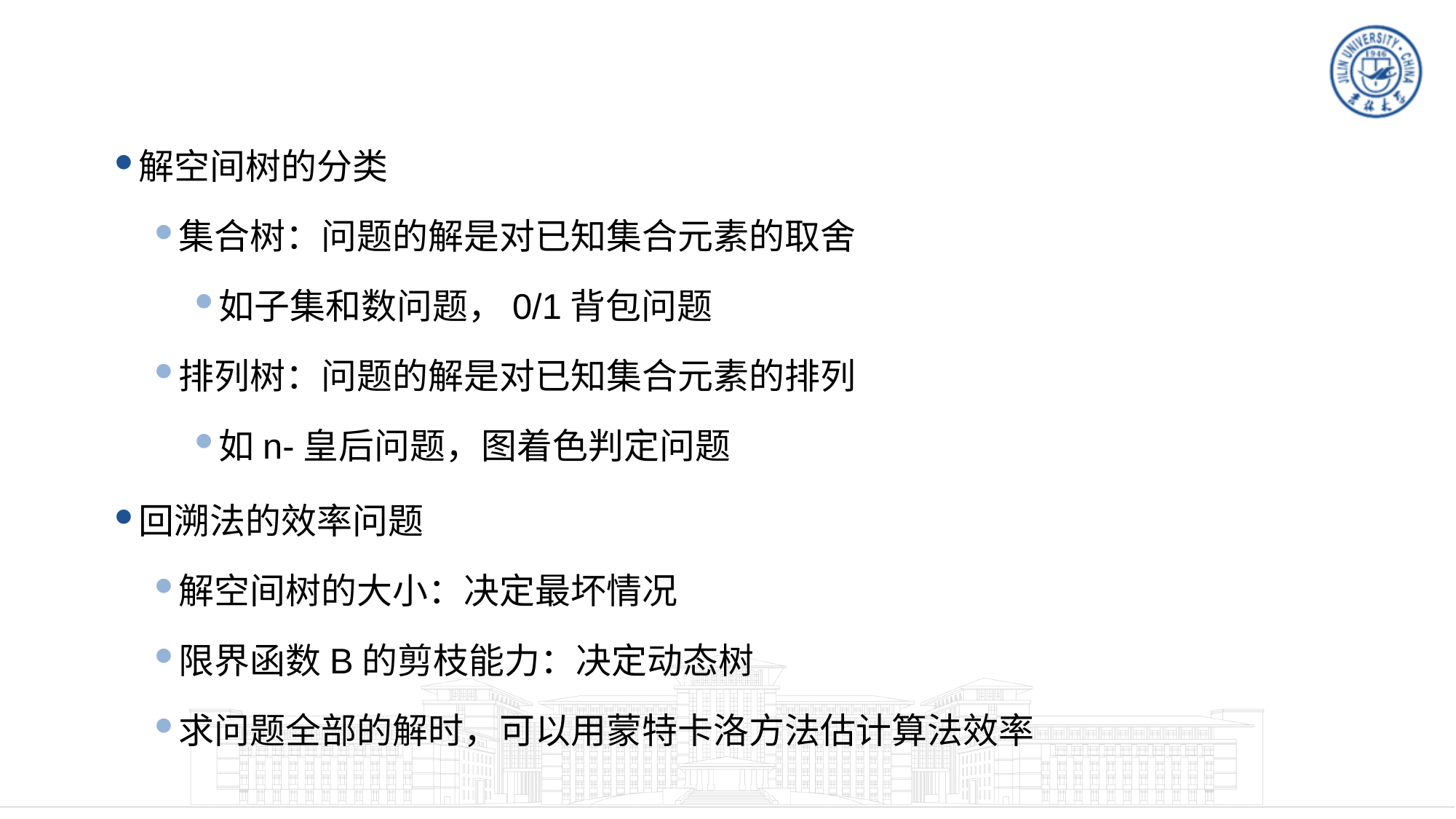

解空间树的分类
集合树：问题的解是对已知集合元素的取舍
如子集和数问题，0/1背包问题
排列树：问题的解是对已知集合元素的排列
如n-皇后问题，图着色判定问题
回溯法的效率问题
解空间树的大小：决定最坏情况
限界函数B的剪枝能力：决定动态树
求问题全部的解时，可以用蒙特卡洛方法估计算法效率

66